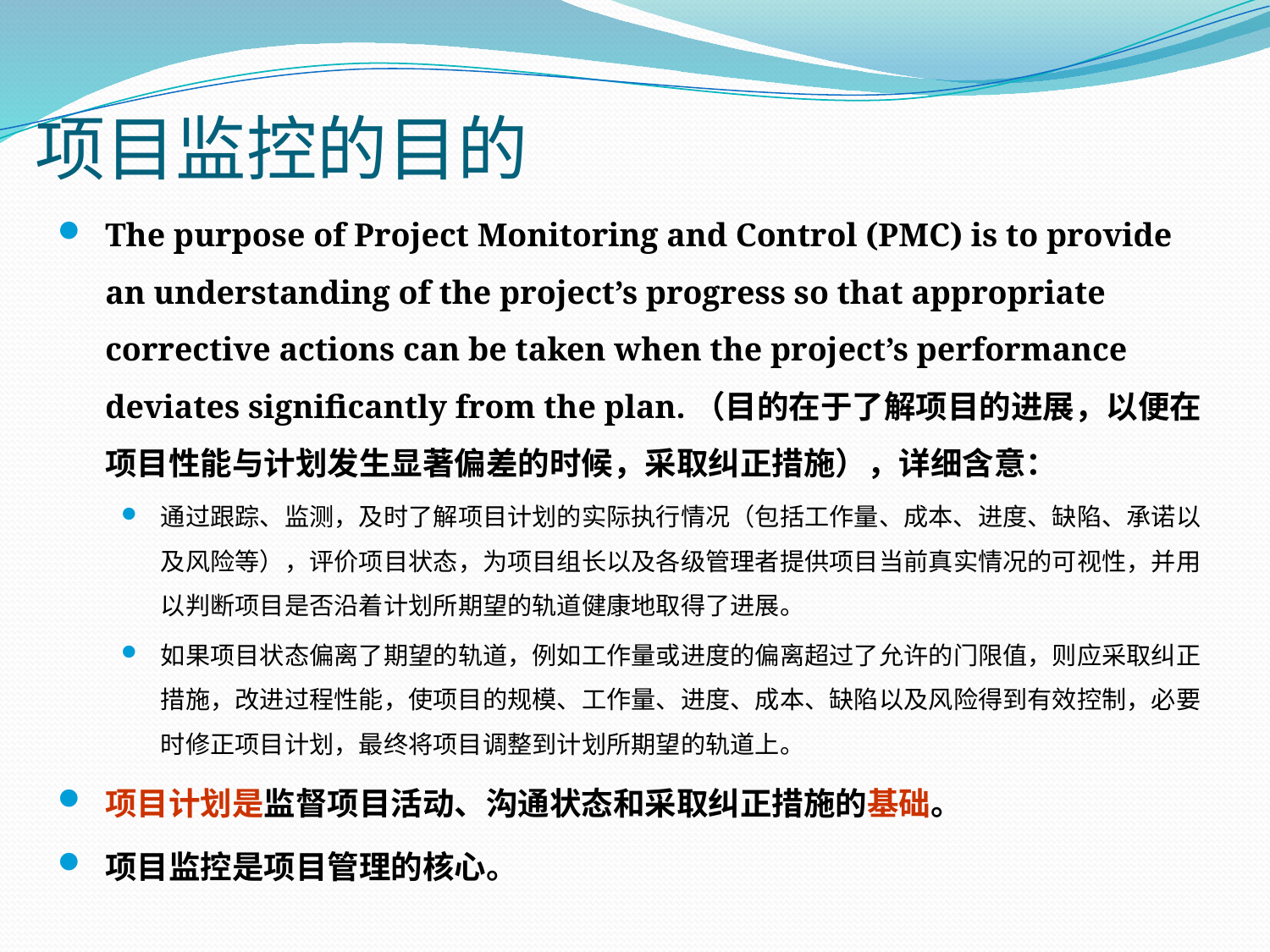

# 项目监控的目的
The purpose of Project Monitoring and Control (PMC) is to provide an understanding of the project’s progress so that appropriate corrective actions can be taken when the project’s performance deviates significantly from the plan.（目的在于了解项目的进展，以便在项目性能与计划发生显著偏差的时候，采取纠正措施），详细含意：
通过跟踪、监测，及时了解项目计划的实际执行情况（包括工作量、成本、进度、缺陷、承诺以及风险等），评价项目状态，为项目组长以及各级管理者提供项目当前真实情况的可视性，并用以判断项目是否沿着计划所期望的轨道健康地取得了进展。
如果项目状态偏离了期望的轨道，例如工作量或进度的偏离超过了允许的门限值，则应采取纠正措施，改进过程性能，使项目的规模、工作量、进度、成本、缺陷以及风险得到有效控制，必要时修正项目计划，最终将项目调整到计划所期望的轨道上。
项目计划是监督项目活动、沟通状态和采取纠正措施的基础。
项目监控是项目管理的核心。